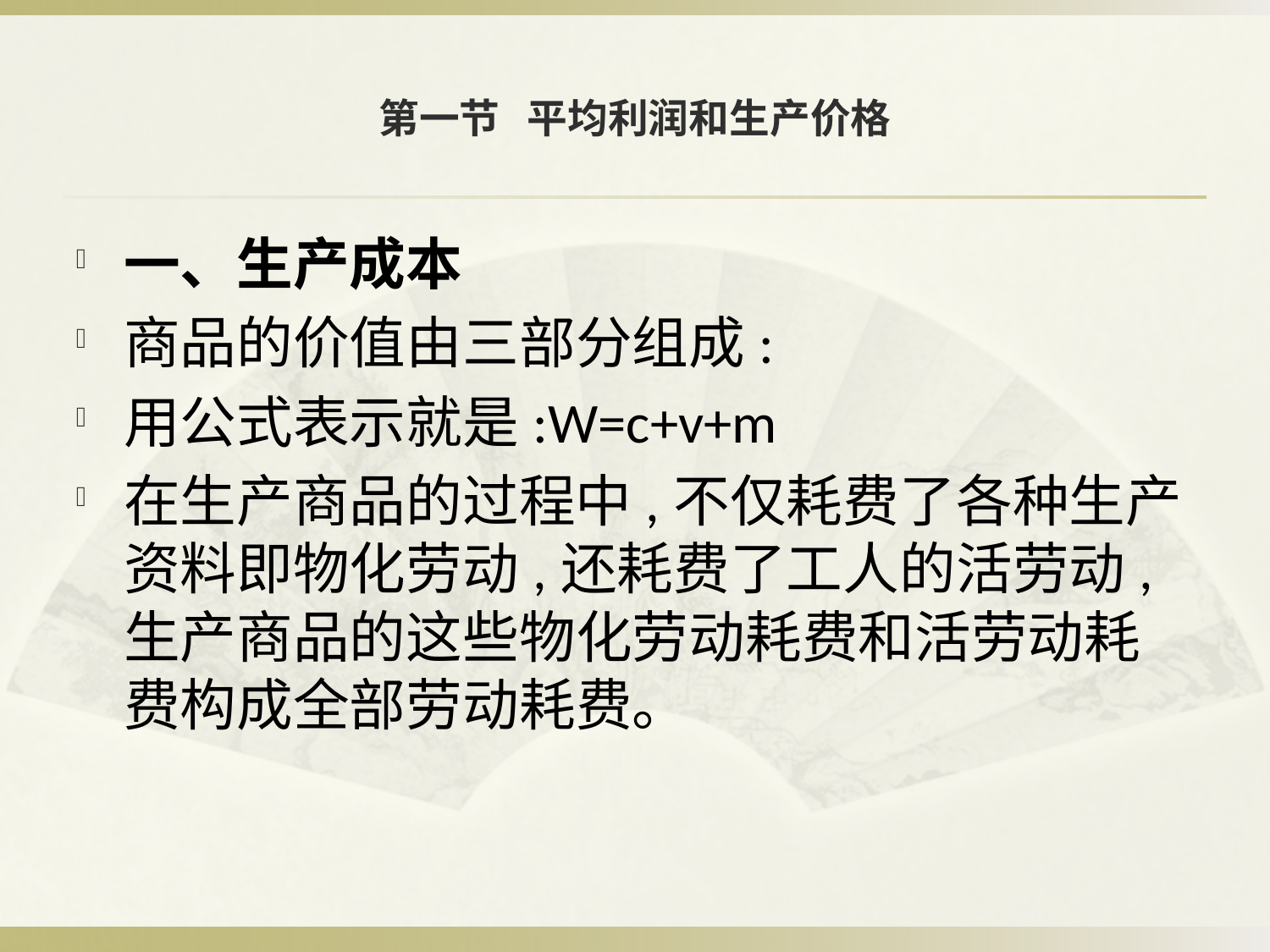

# 第一节   平均利润和生产价格
一、生产成本
商品的价值由三部分组成:
用公式表示就是:W=c+v+m
在生产商品的过程中,不仅耗费了各种生产资料即物化劳动,还耗费了工人的活劳动,生产商品的这些物化劳动耗费和活劳动耗费构成全部劳动耗费。